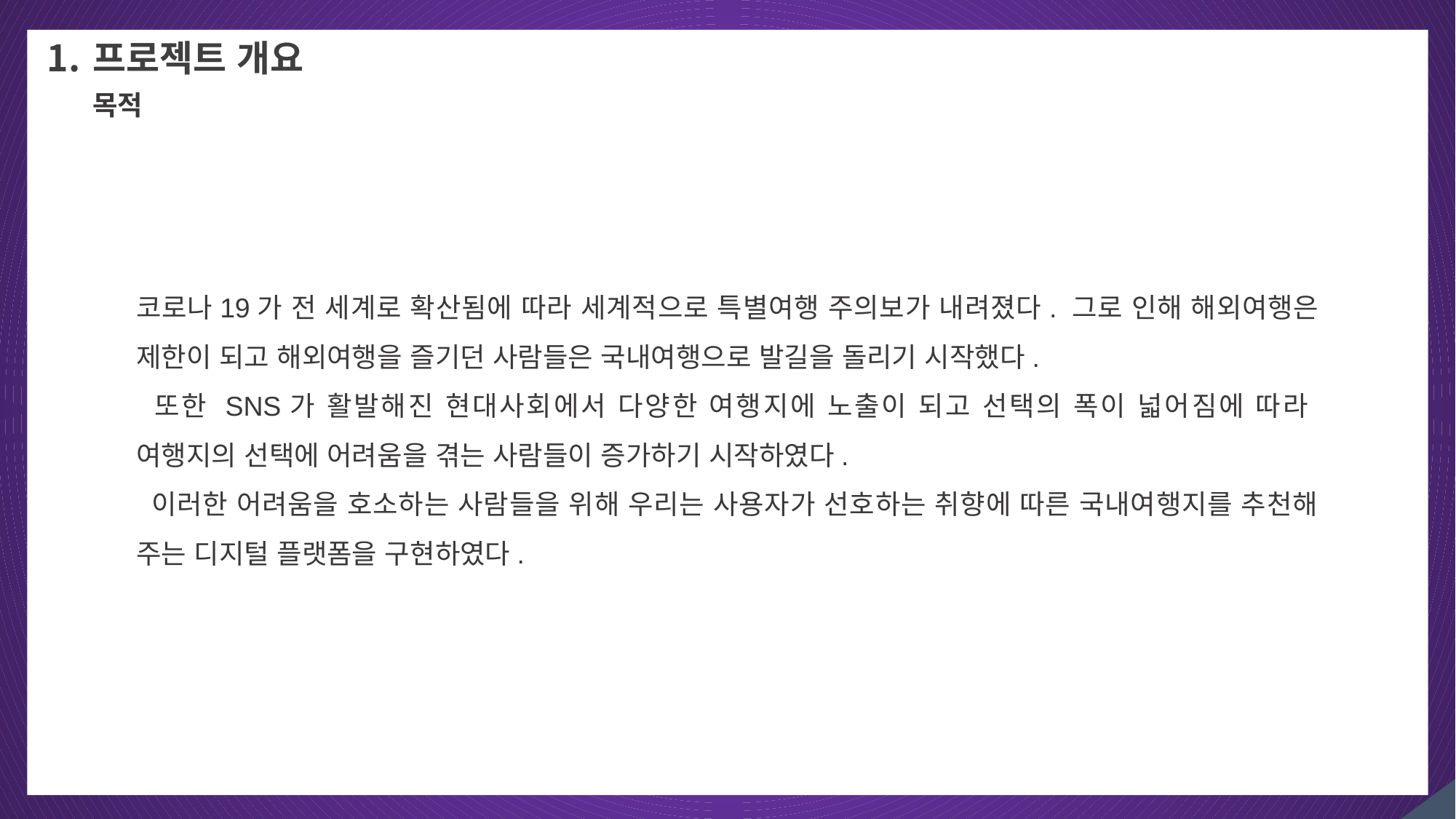

프로젝트 개요
목적
코로나19가 전 세계로 확산됨에 따라 세계적으로 특별여행 주의보가 내려졌다. 그로 인해 해외여행은 제한이 되고 해외여행을 즐기던 사람들은 국내여행으로 발길을 돌리기 시작했다.
 또한 SNS가 활발해진 현대사회에서 다양한 여행지에 노출이 되고 선택의 폭이 넓어짐에 따라  여행지의 선택에 어려움을 겪는 사람들이 증가하기 시작하였다.
 이러한 어려움을 호소하는 사람들을 위해 우리는 사용자가 선호하는 취향에 따른 국내여행지를 추천해 주는 디지털 플랫폼을 구현하였다.